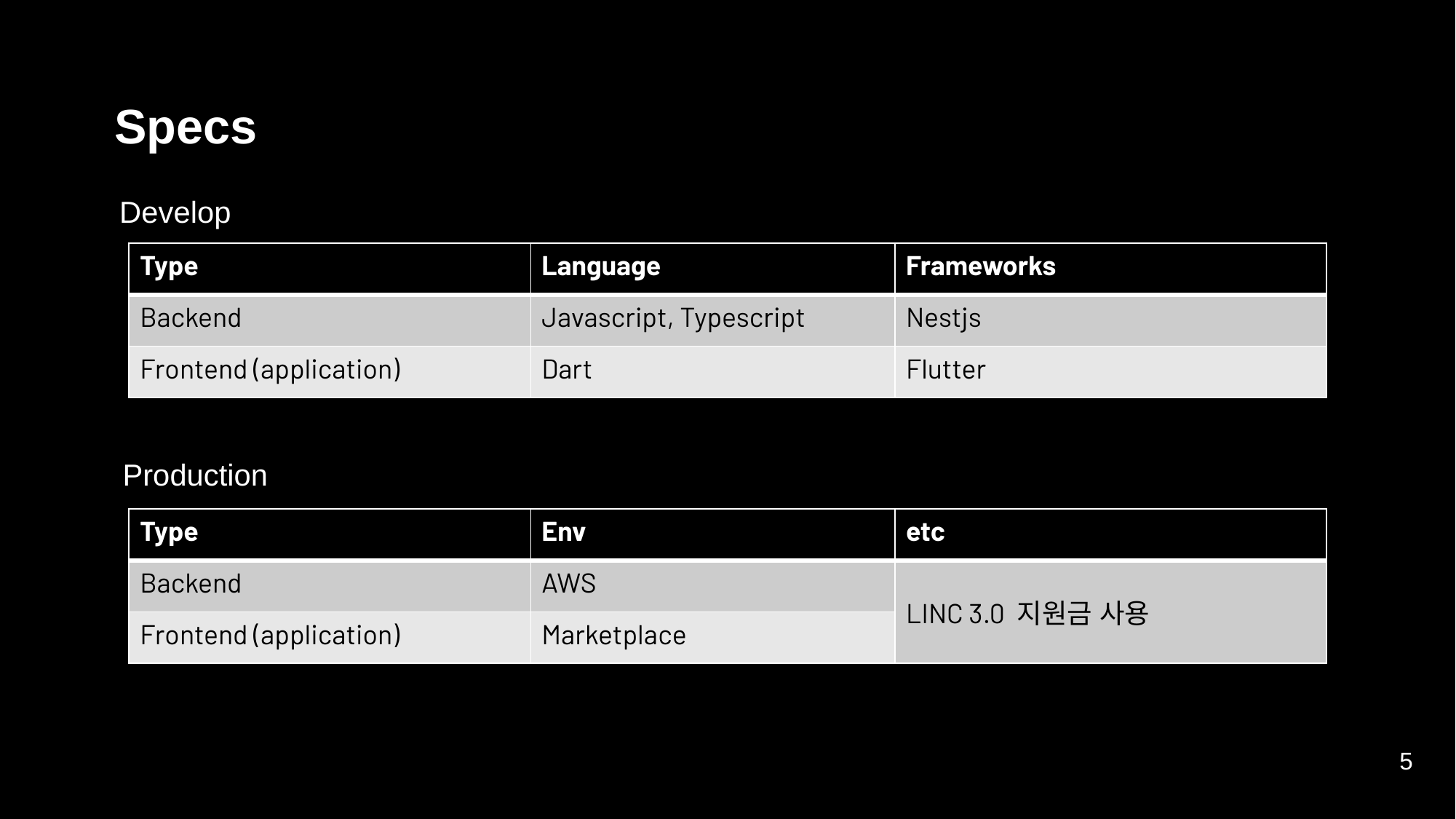

Specs
Develop
| Type | Language | Frameworks |
| --- | --- | --- |
| Backend | Javascript, Typescript | Nestjs |
| Frontend (application) | Dart | Flutter |
Production
| Type | Env | etc |
| --- | --- | --- |
| Backend | AWS | LINC 3.0 지원금 사용 |
| Frontend (application) | Marketplace |  |
5